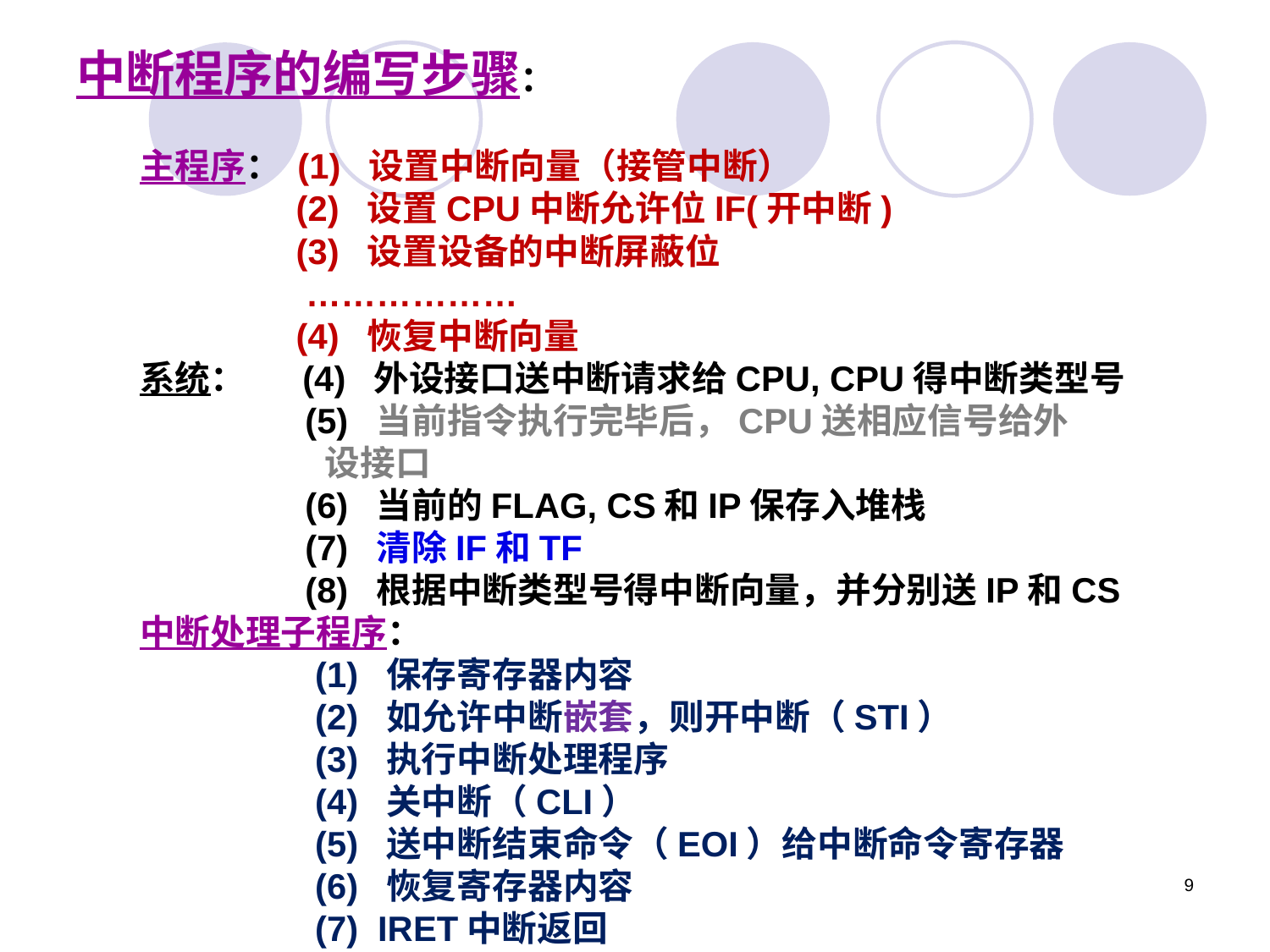

中断程序的编写步骤：

主程序： (1)  设置中断向量（接管中断）
   (2)  设置CPU中断允许位IF(开中断)
   (3)  设置设备的中断屏蔽位
    ………………
   (4)  恢复中断向量
系统：      (4)  外设接口送中断请求给CPU, CPU得中断类型号
                 (5)  当前指令执行完毕后，CPU送相应信号给外
                      设接口
                 (6)  当前的FLAG, CS和IP保存入堆栈
                 (7)  清除IF和TF
                 (8)  根据中断类型号得中断向量，并分别送IP和CS
中断处理子程序：
                  (1)  保存寄存器内容
                  (2)  如允许中断嵌套，则开中断（STI）
                  (3)  执行中断处理程序
                  (4)  关中断（CLI）
                  (5)  送中断结束命令（EOI）给中断命令寄存器
                  (6)  恢复寄存器内容
                  (7)  IRET中断返回
9